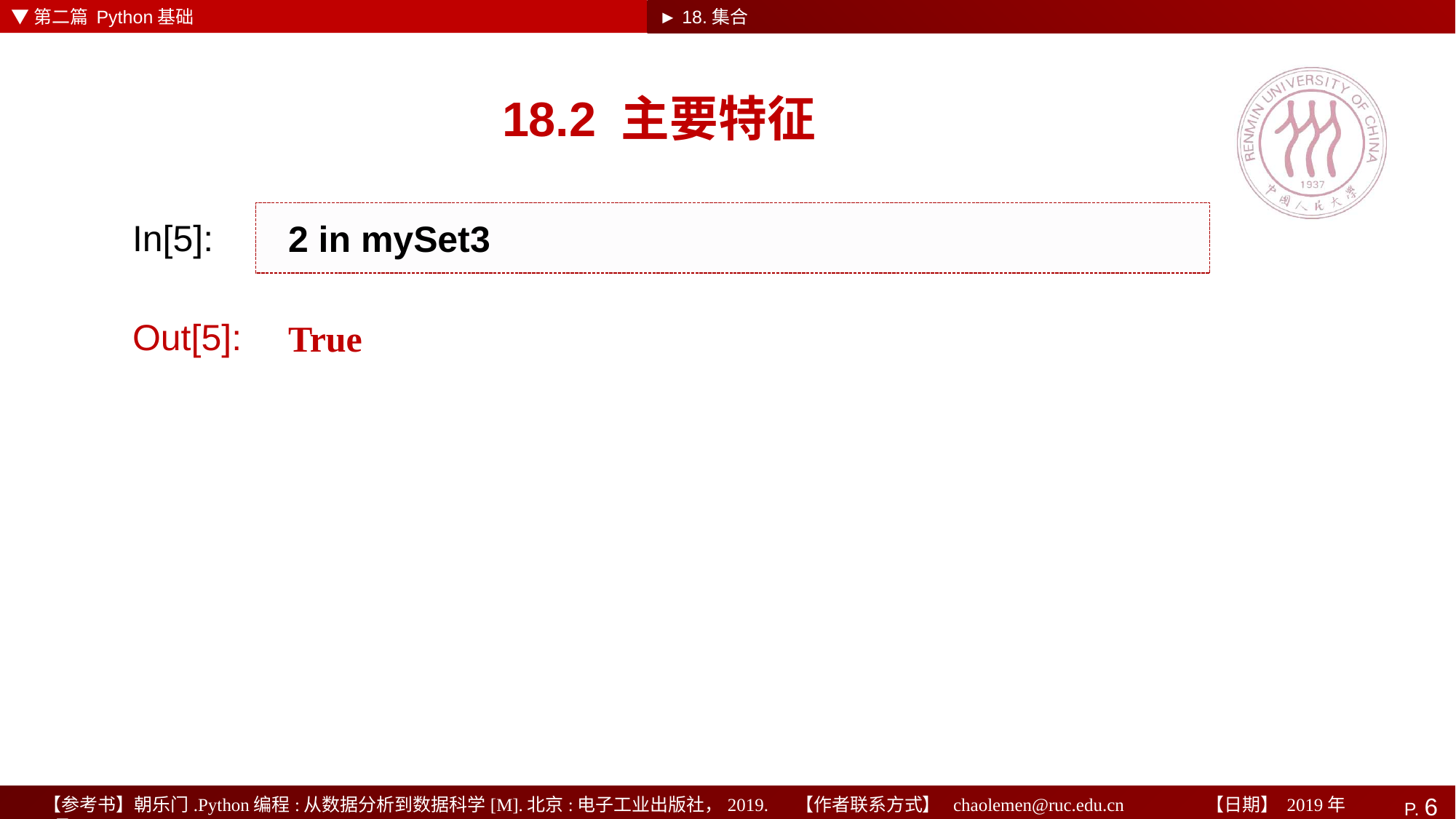

▼第二篇 Python基础
► 18.集合
# 18.2 主要特征
2 in mySet3
In[5]:
True
Out[5]: